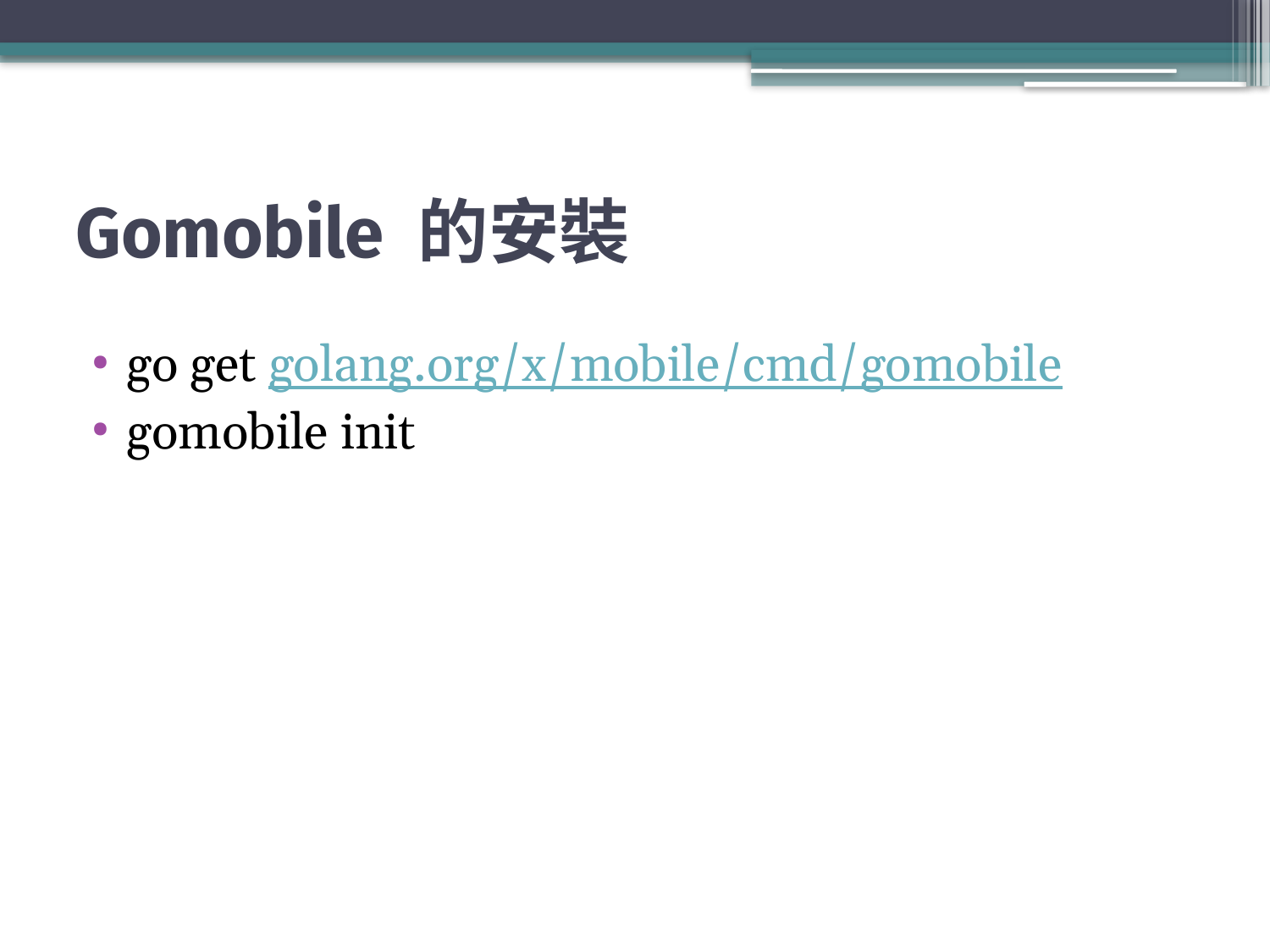

# Gomobile 的安裝
go get golang.org/x/mobile/cmd/gomobile
gomobile init